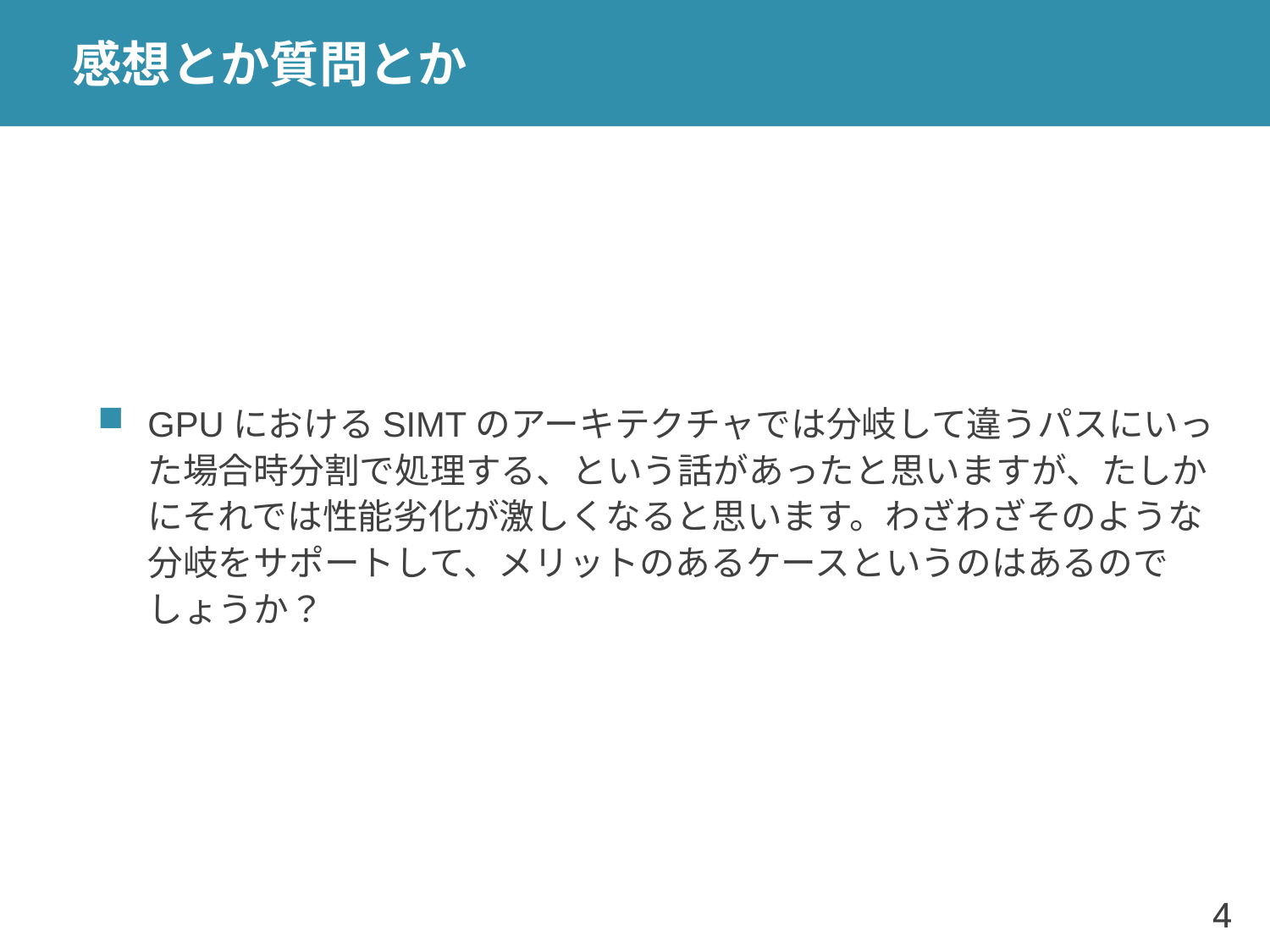

# 感想とか質問とか
GPUにおけるSIMTのアーキテクチャでは分岐して違うパスにいった場合時分割で処理する、という話があったと思いますが、たしかにそれでは性能劣化が激しくなると思います。わざわざそのような分岐をサポートして、メリットのあるケースというのはあるのでしょうか？